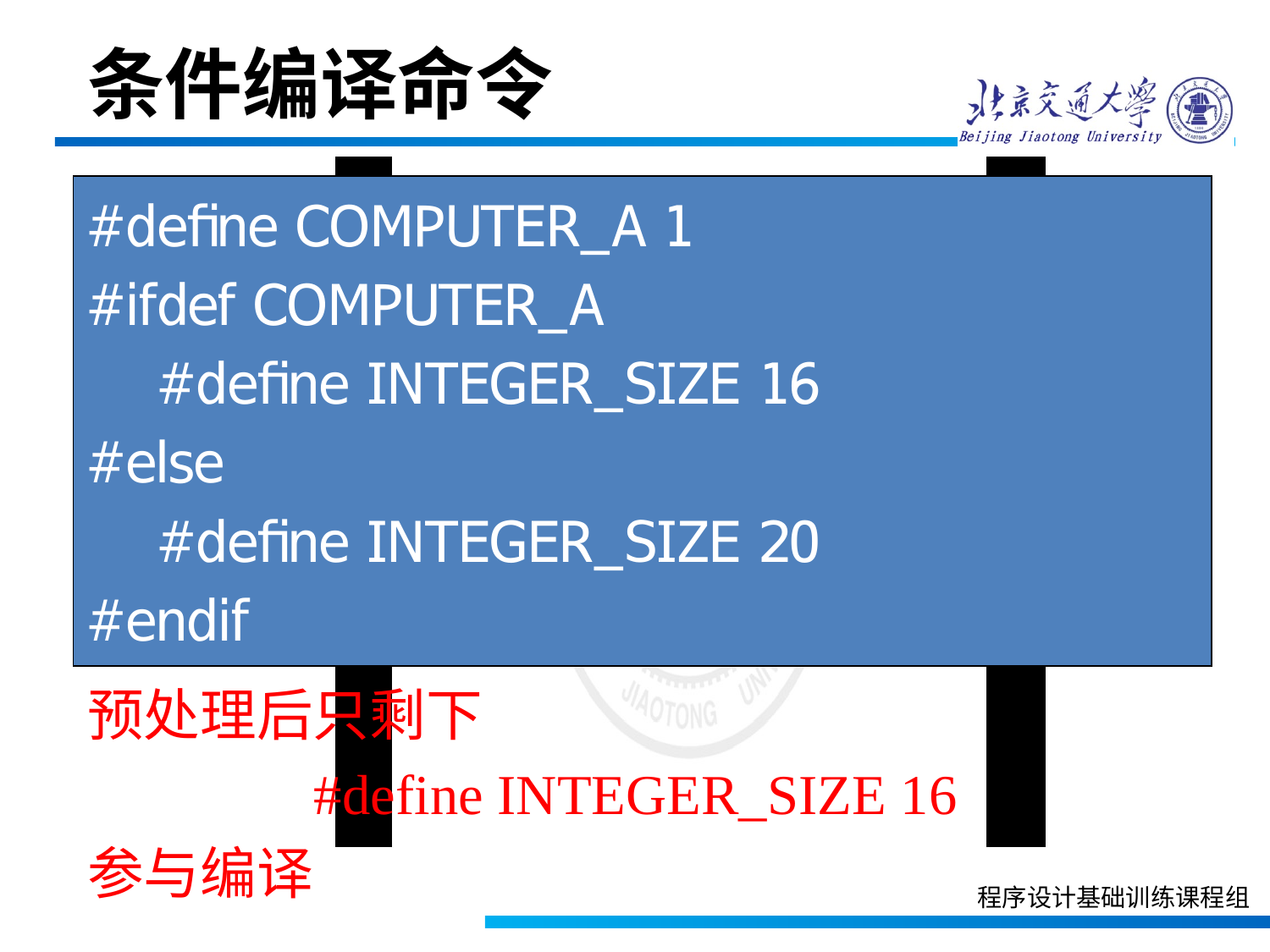

条件编译命令
#define COMPUTER_A 1
#ifdef COMPUTER_A
    #define INTEGER_SIZE 16
#else
    #define INTEGER_SIZE 20
#endif
预处理后只剩下
#define INTEGER_SIZE 16
参与编译

程序设计基础训练课程组